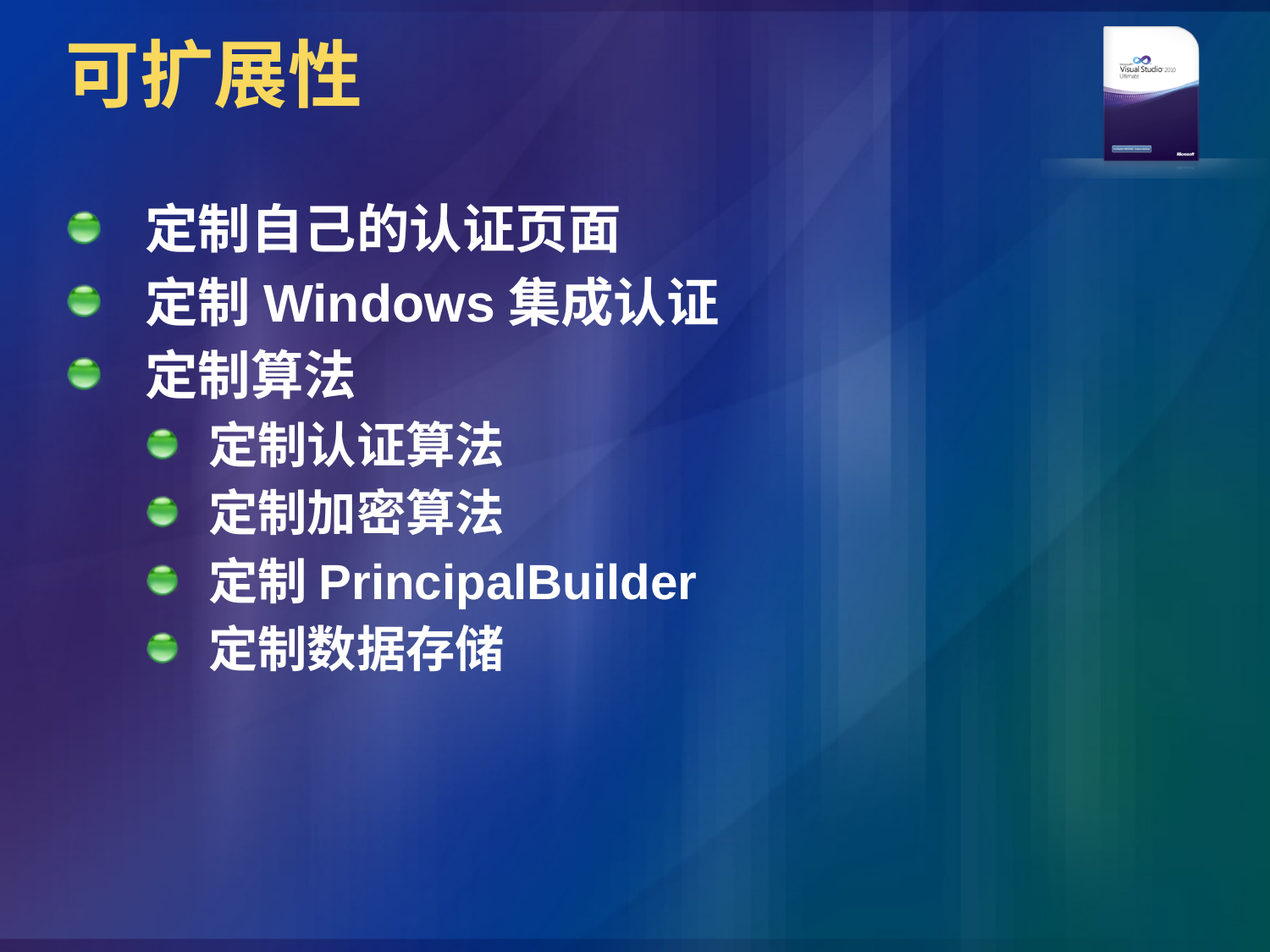

# 可扩展性
定制自己的认证页面
定制Windows集成认证
定制算法
定制认证算法
定制加密算法
定制PrincipalBuilder
定制数据存储